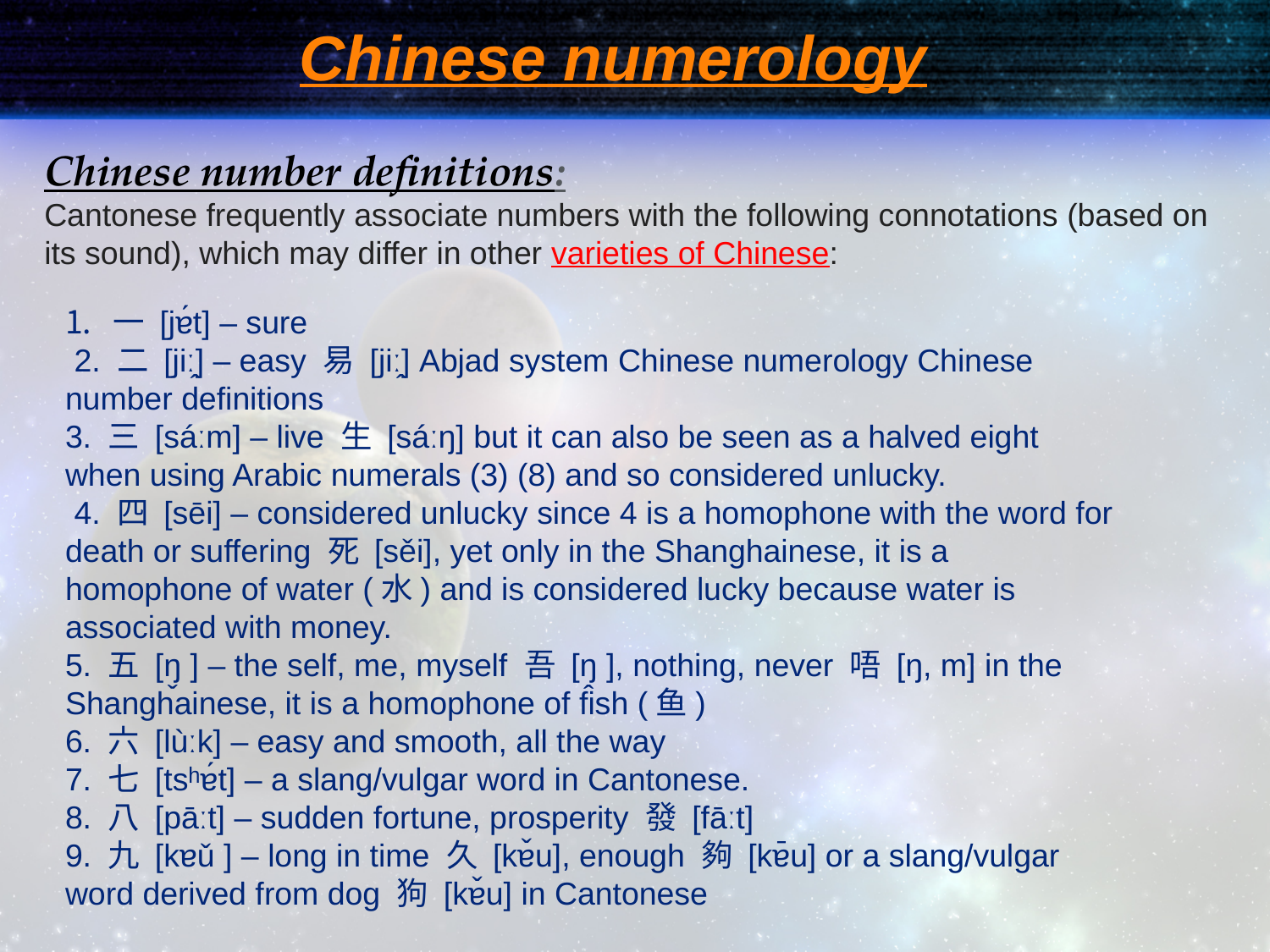

# Chinese numerology
Chinese number definitions:
Cantonese frequently associate numbers with the following connotations (based on its sound), which may differ in other varieties of Chinese:
一 [jɐ́t] – sure
 2. 二 [jiː̭] – easy 易 [jiː̭] Abjad system Chinese numerology Chinese number definitions
3. 三 [sáːm] – live 生 [sáːŋ] but it can also be seen as a halved eight when using Arabic numerals (3) (8) and so considered unlucky.
 4. 四 [sēi] – considered unlucky since 4 is a homophone with the word for death or suffering 死 [sěi], yet only in the Shanghainese, it is a homophone of water (水) and is considered lucky because water is associated with money.
5. 五 [ŋ̬ ] – the self, me, myself 吾 [ŋ̭ ], nothing, never 唔 [ŋ, m] in the Shanghainese, it is a homophone of fish (鱼)
6. 六 [lùːk] – easy and smooth, all the way
7. 七 [tsʰɐ́t] – a slang/vulgar word in Cantonese.
8. 八 [pāːt] – sudden fortune, prosperity 發 [fāːt]
9. 九 [kɐǔ ] – long in time 久 [kɐ̌u], enough 夠 [kɐ̄u] or a slang/vulgar word derived from dog 狗 [kɐ̌u] in Cantonese